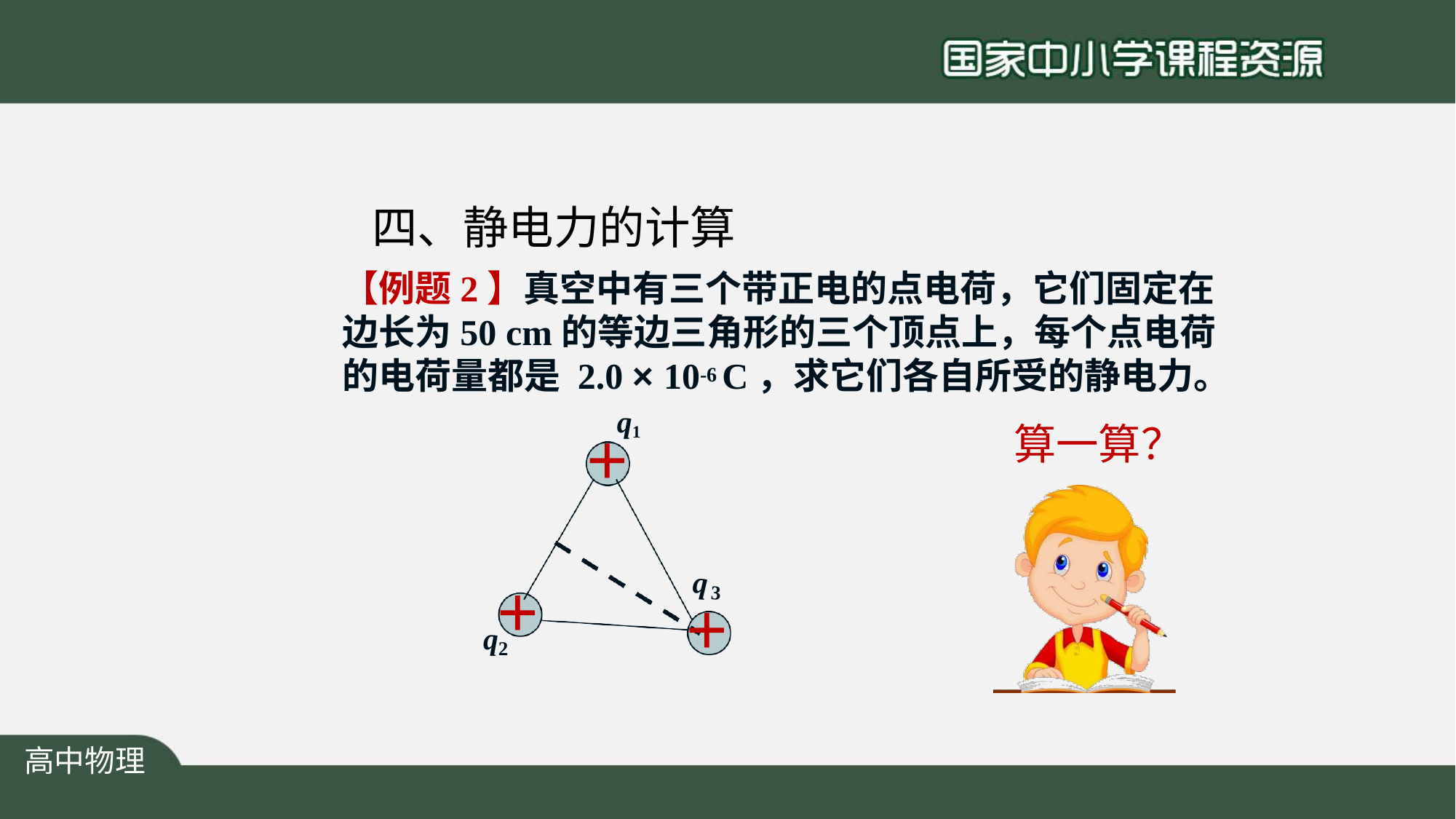

# 四、静电力的计算
【例题2】真空中有三个带正电的点电荷，它们固定在 边长为50 cm的等边三角形的三个顶点上，每个点电荷 的电荷量都是 2.0 × 10-6 C，求它们各自所受的静电力。
q1
算一算？
＋

q
＋
3
＋
q
2
高中物理